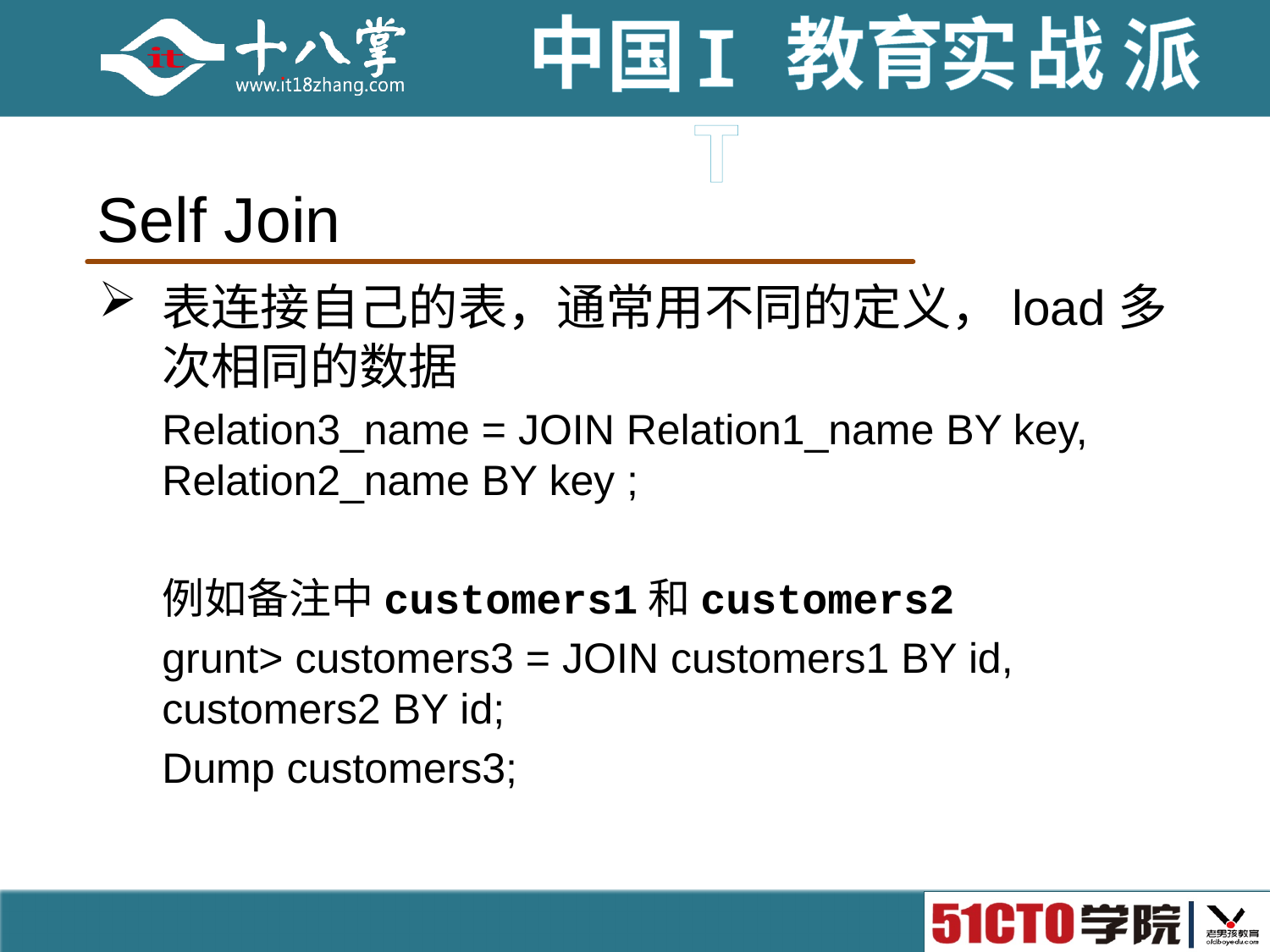

# Self Join
表连接自己的表，通常用不同的定义，load多次相同的数据
Relation3_name = JOIN Relation1_name BY key, Relation2_name BY key ;

例如备注中customers1和customers2
grunt> customers3 = JOIN customers1 BY id, customers2 BY id;
Dump customers3;